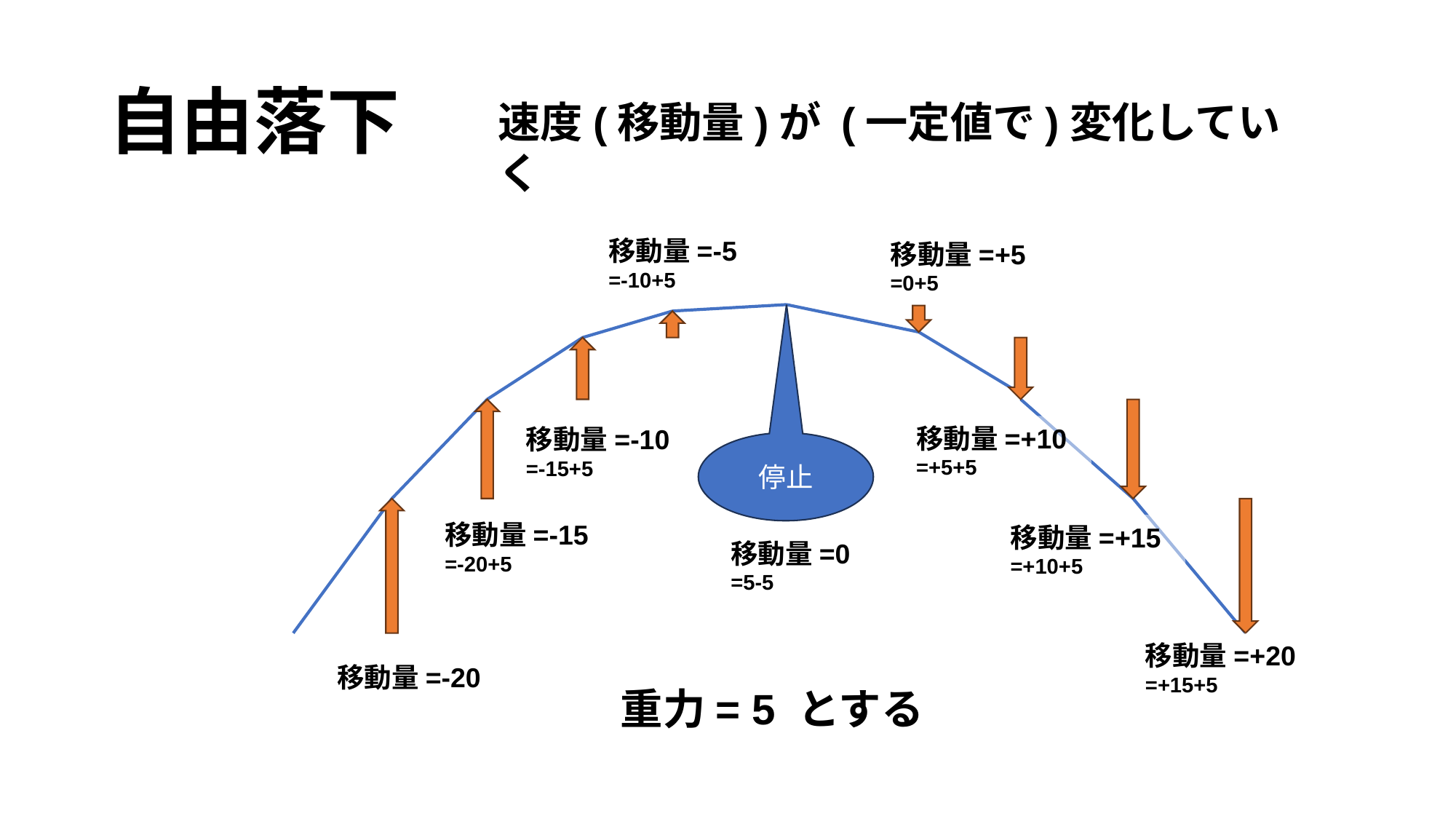

自由落下
速度(移動量)が (一定値で)変化していく
移動量=-5
=-10+5
移動量=+5
=0+5

移動量=+10
=+5+5
移動量=-10
=-15+5
停止

移動量=-15
=-20+5
移動量=+15
=+10+5
移動量=0
=5-5
移動量=+20
=+15+5
移動量=-20
重力= 5 とする